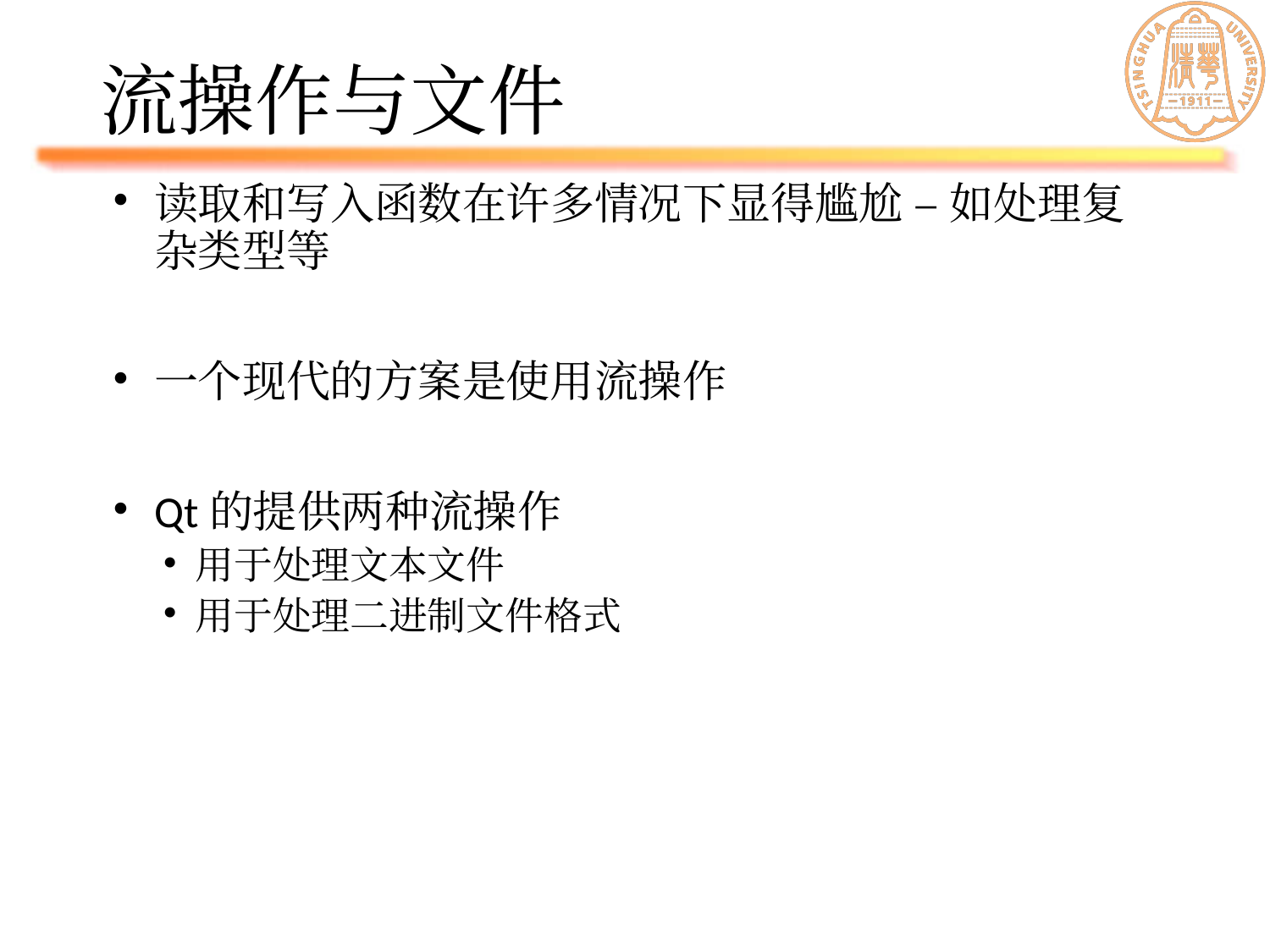

# 流操作与文件
读取和写入函数在许多情况下显得尴尬 – 如处理复杂类型等

一个现代的方案是使用流操作

Qt的提供两种流操作
用于处理文本文件
用于处理二进制文件格式